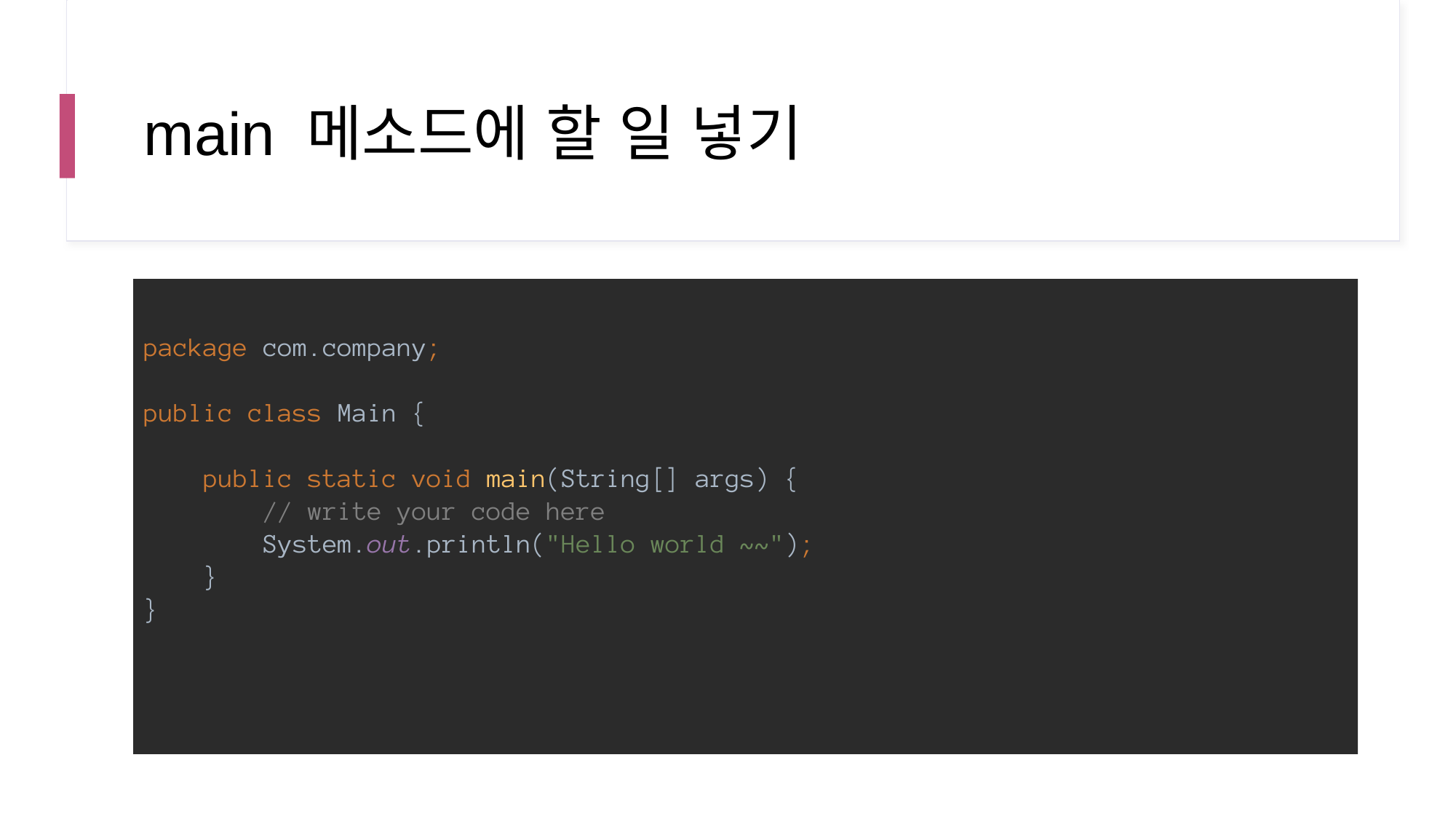

# main 메소드에 할 일 넣기
package com.company;
public class Main {
    public static void main(String[] args) {
        // write your code here
        System.out.println("Hello world ~~");
    }
}